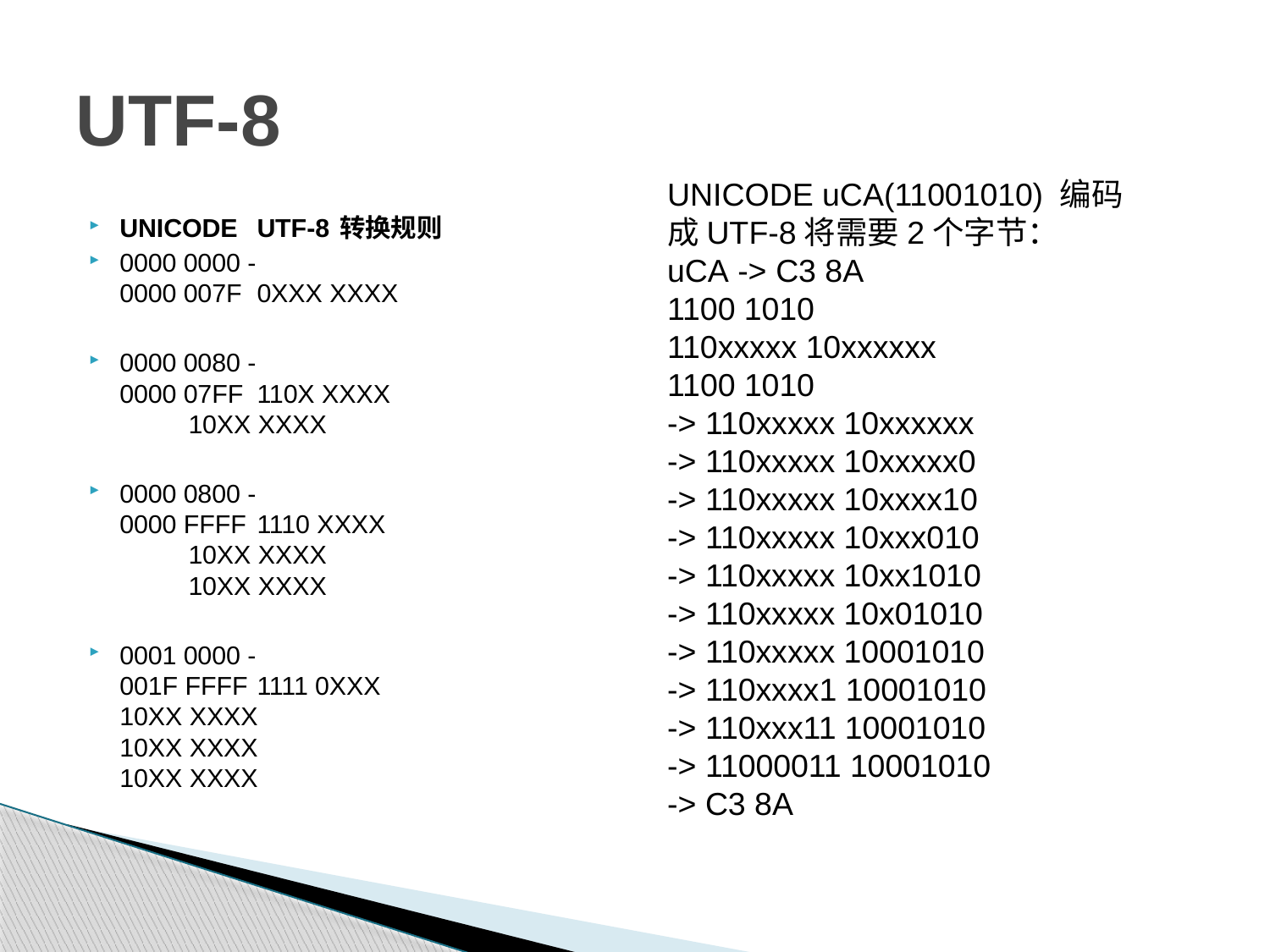

# UTF-8
UNICODE uCA(11001010) 编码成UTF-8将需要2个字节：
uCA -> C3 8A
1100 1010
110xxxxx 10xxxxxx
1100 1010
-> 110xxxxx 10xxxxxx
-> 110xxxxx 10xxxxx0
-> 110xxxxx 10xxxx10
-> 110xxxxx 10xxx010
-> 110xxxxx 10xx1010
-> 110xxxxx 10x01010
-> 110xxxxx 10001010
-> 110xxxx1 10001010
-> 110xxx11 10001010
-> 11000011 10001010
-> C3 8A
UNICODE	UTF-8 转换规则
0000 0000 -
0000 007F	0XXX XXXX

0000 0080 -
0000 07FF	110X XXXX
		10XX XXXX

0000 0800 -
0000 FFFF	1110 XXXX
		10XX XXXX
		10XX XXXX

0001 0000 -
001F FFFF	1111 0XXX
		10XX XXXX
		10XX XXXX
		10XX XXXX